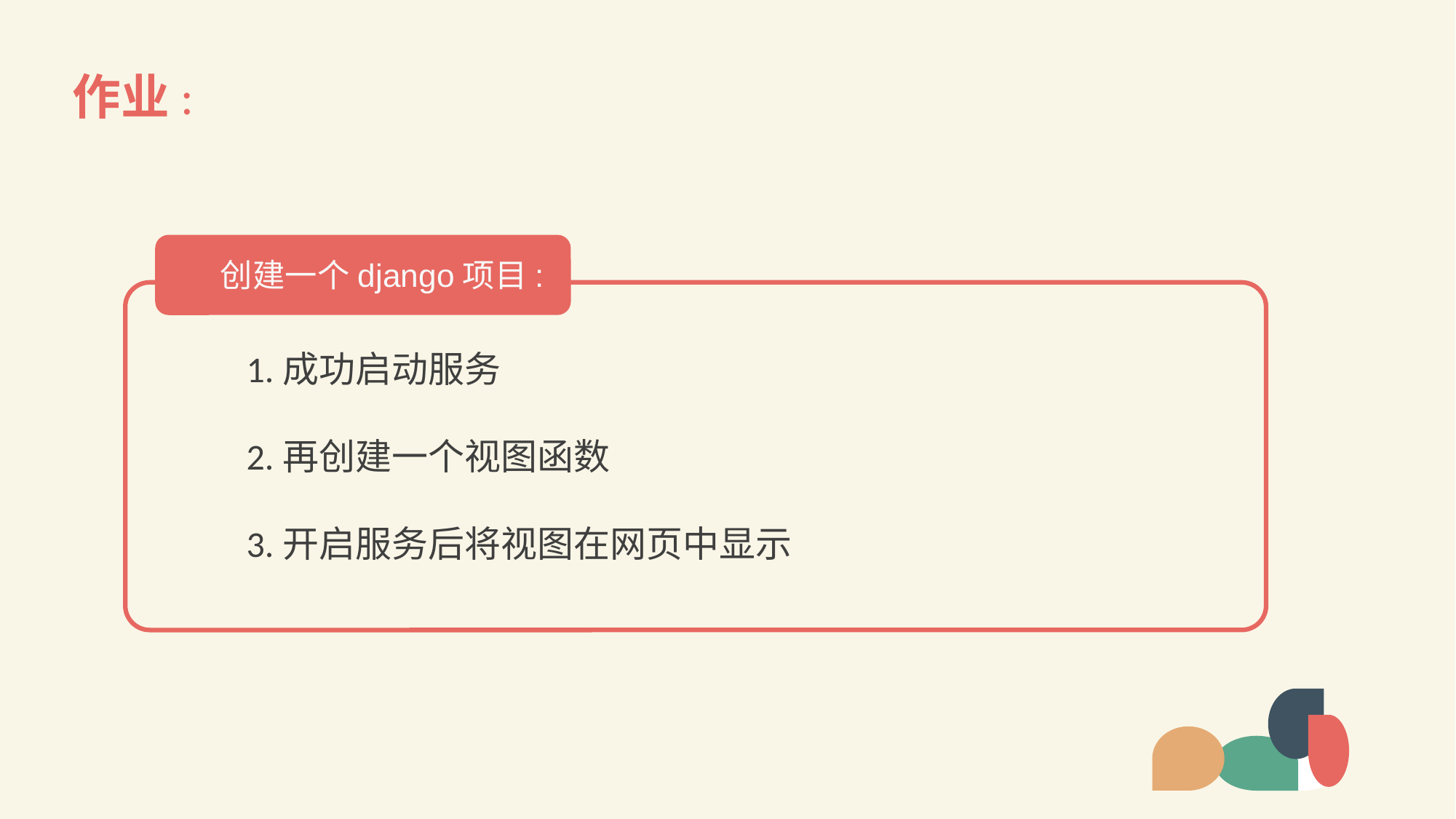

# 作业:

创建一个django项目:

1.成功启动服务

2.再创建一个视图函数

3.开启服务后将视图在网页中显示

LOREM